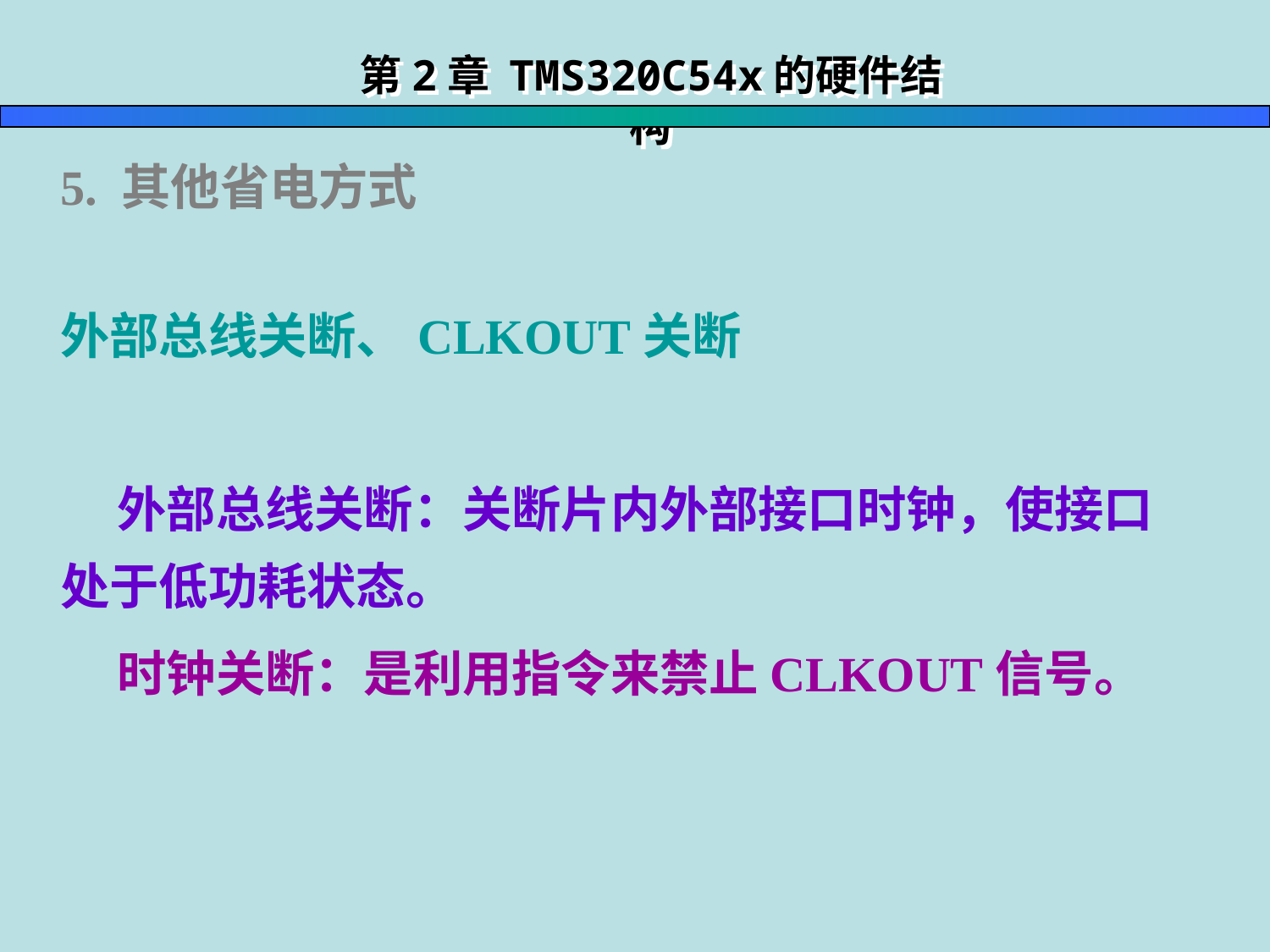

第2章 TMS320C54x的硬件结构

5. 其他省电方式

外部总线关断、CLKOUT关断

    外部总线关断：关断片内外部接口时钟，使接口处于低功耗状态。
    时钟关断：是利用指令来禁止CLKOUT信号。
197